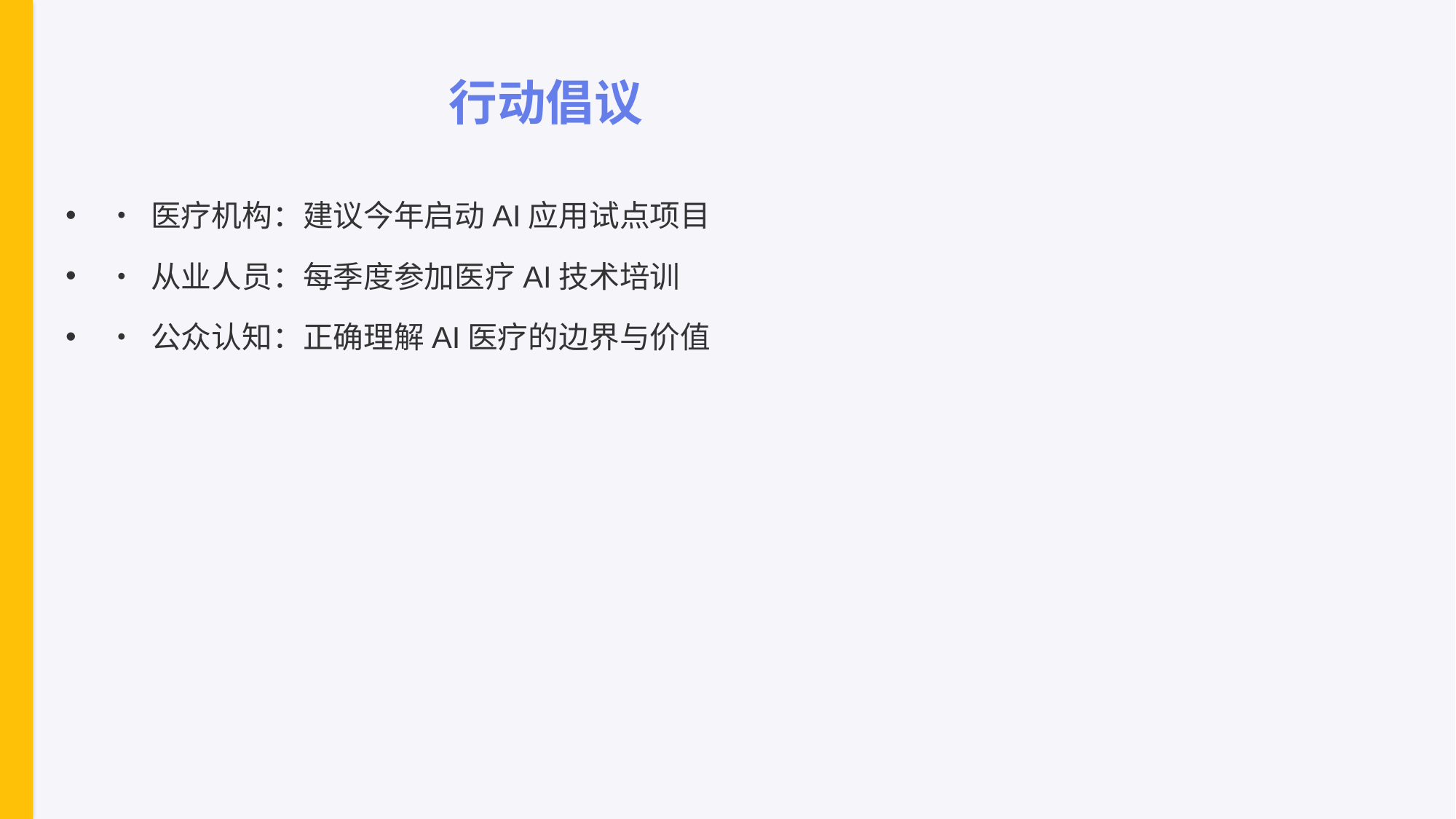

# 行动倡议
• 医疗机构：建议今年启动AI应用试点项目
• 从业人员：每季度参加医疗AI技术培训
• 公众认知：正确理解AI医疗的边界与价值